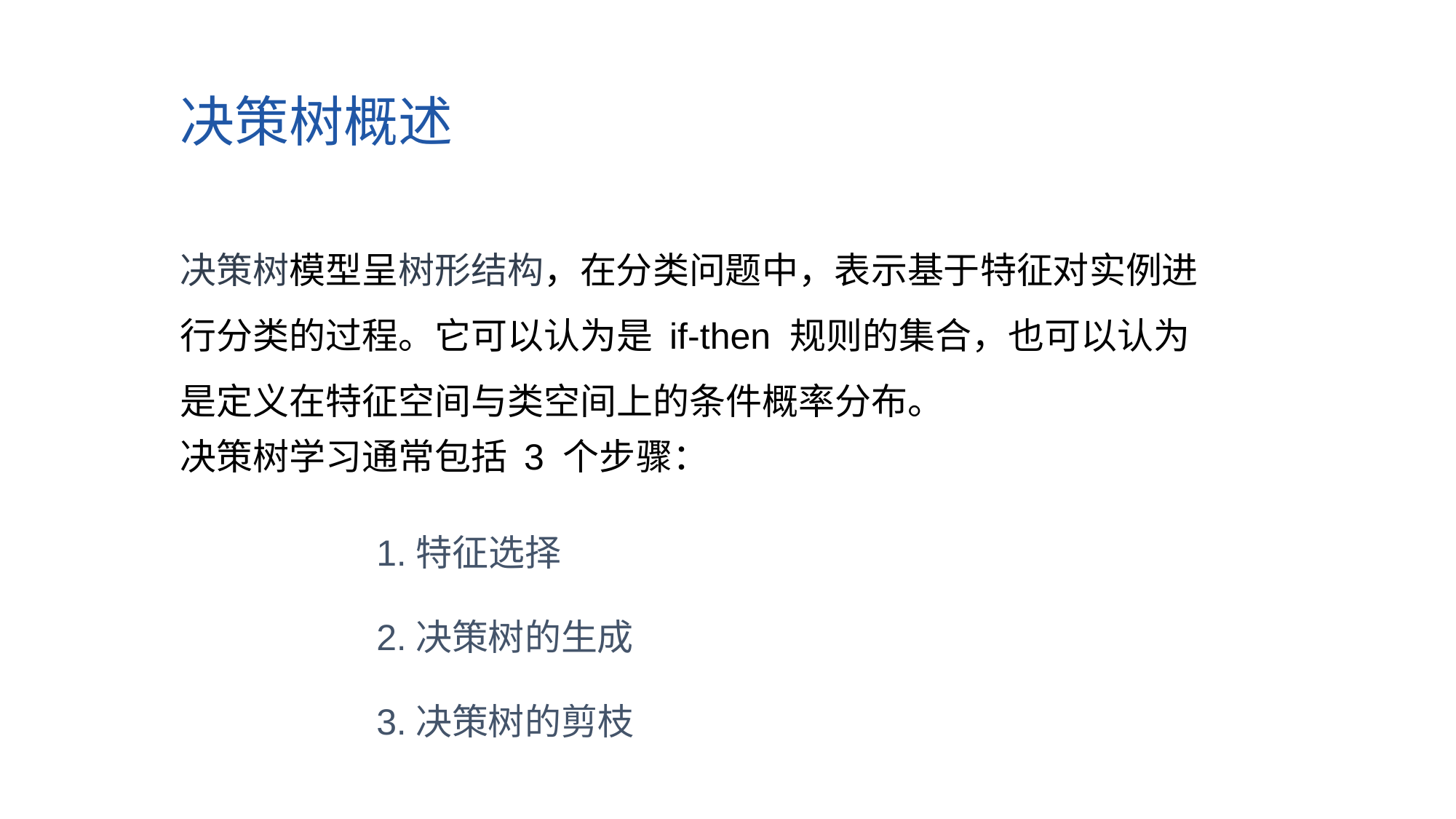

决策树概述
决策树模型呈树形结构，在分类问题中，表示基于特征对实例进行分类的过程。它可以认为是 if-then 规则的集合，也可以认为是定义在特征空间与类空间上的条件概率分布。
决策树学习通常包括 3 个步骤：
1.特征选择
2.决策树的生成
3.决策树的剪枝